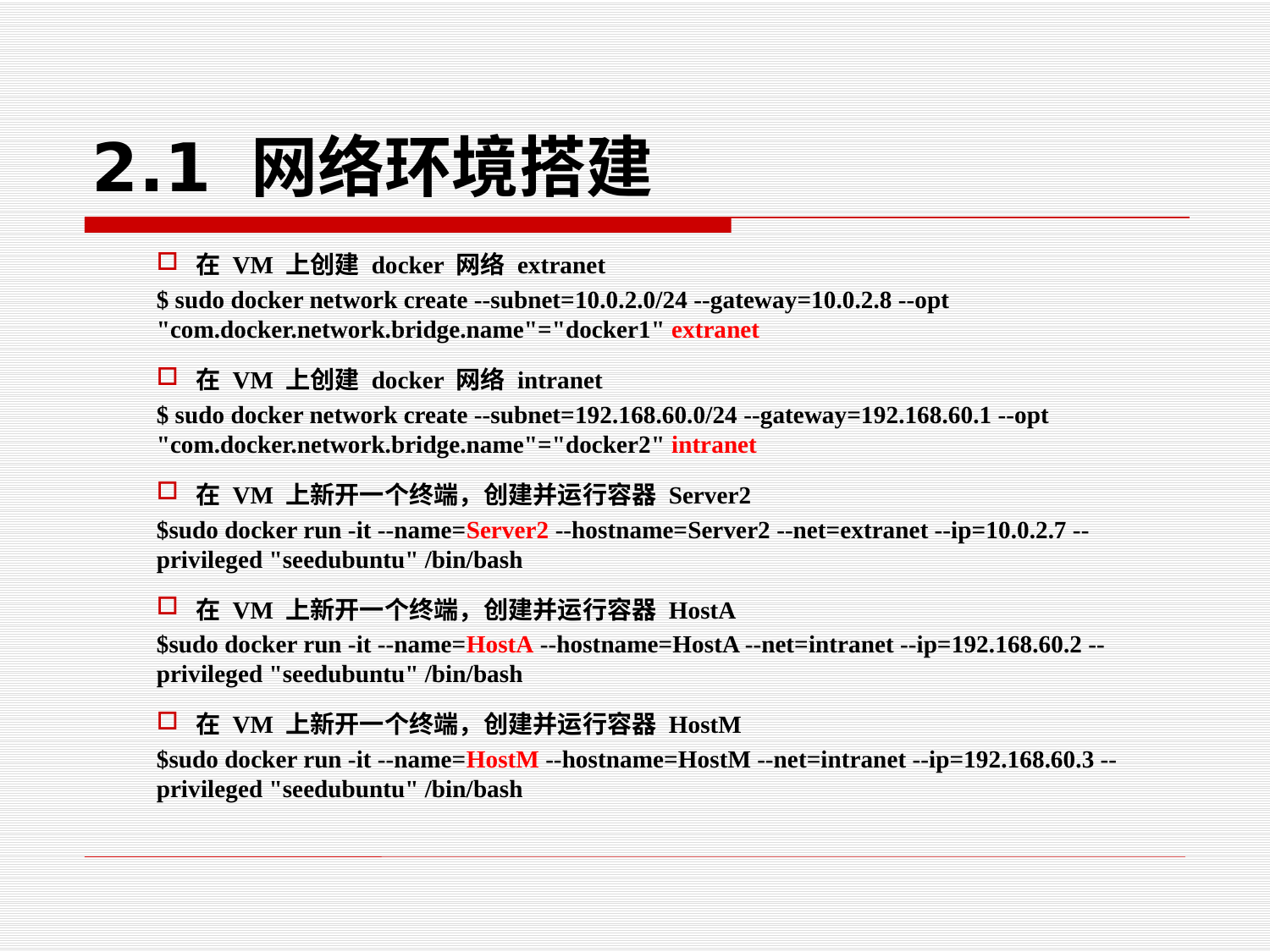

# 2.1 网络环境搭建
在 VM 上创建 docker 网络 extranet
$ sudo docker network create --subnet=10.0.2.0/24 --gateway=10.0.2.8 --opt "com.docker.network.bridge.name"="docker1" extranet
在 VM 上创建 docker 网络 intranet
$ sudo docker network create --subnet=192.168.60.0/24 --gateway=192.168.60.1 --opt "com.docker.network.bridge.name"="docker2" intranet
在 VM 上新开一个终端，创建并运行容器 Server2
$sudo docker run -it --name=Server2 --hostname=Server2 --net=extranet --ip=10.0.2.7 --privileged "seedubuntu" /bin/bash
在 VM 上新开一个终端，创建并运行容器 HostA
$sudo docker run -it --name=HostA --hostname=HostA --net=intranet --ip=192.168.60.2 --privileged "seedubuntu" /bin/bash
在 VM 上新开一个终端，创建并运行容器 HostM
$sudo docker run -it --name=HostM --hostname=HostM --net=intranet --ip=192.168.60.3 --privileged "seedubuntu" /bin/bash